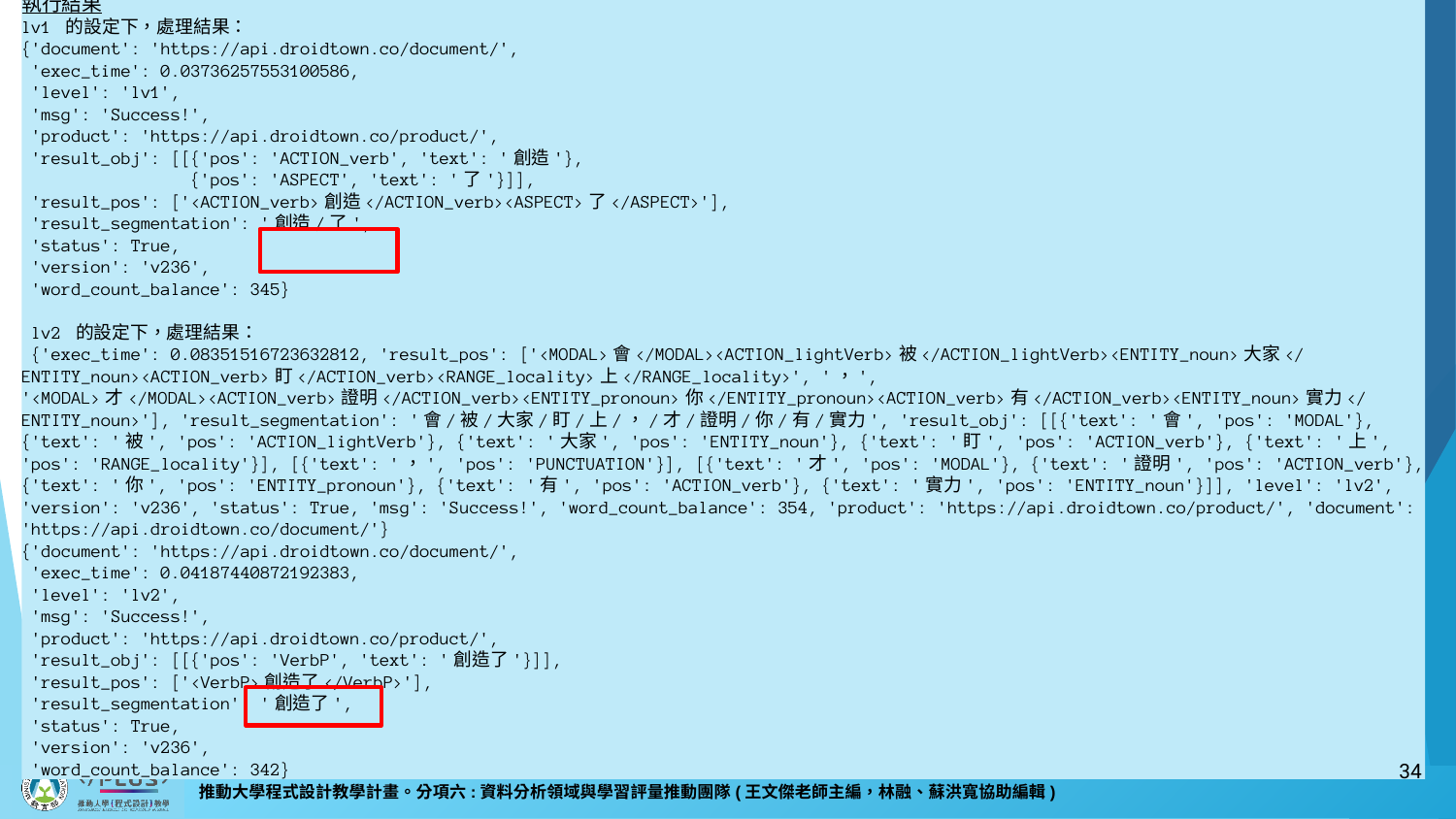

執行結果
lv1 的設定下，處理結果：
{'document': 'https://api.droidtown.co/document/',
 'exec_time': 0.03736257553100586,
 'level': 'lv1',
 'msg': 'Success!',
 'product': 'https://api.droidtown.co/product/',
 'result_obj': [[{'pos': 'ACTION_verb', 'text': '創造'},
                 {'pos': 'ASPECT', 'text': '了'}]],
 'result_pos': ['<ACTION_verb>創造</ACTION_verb><ASPECT>了</ASPECT>'],
 'result_segmentation': '創造/了',
 'status': True,
 'version': 'v236',
 'word_count_balance': 345}

 lv2 的設定下，處理結果：
 {'exec_time': 0.08351516723632812, 'result_pos': ['<MODAL>會</MODAL><ACTION_lightVerb>被</ACTION_lightVerb><ENTITY_noun>大家</ENTITY_noun><ACTION_verb>盯</ACTION_verb><RANGE_locality>上</RANGE_locality>', '，', '<MODAL>才</MODAL><ACTION_verb>證明</ACTION_verb><ENTITY_pronoun>你</ENTITY_pronoun><ACTION_verb>有</ACTION_verb><ENTITY_noun>實力</ENTITY_noun>'], 'result_segmentation': '會/被/大家/盯/上/，/才/證明/你/有/實力', 'result_obj': [[{'text': '會', 'pos': 'MODAL'}, {'text': '被', 'pos': 'ACTION_lightVerb'}, {'text': '大家', 'pos': 'ENTITY_noun'}, {'text': '盯', 'pos': 'ACTION_verb'}, {'text': '上', 'pos': 'RANGE_locality'}], [{'text': '，', 'pos': 'PUNCTUATION'}], [{'text': '才', 'pos': 'MODAL'}, {'text': '證明', 'pos': 'ACTION_verb'}, {'text': '你', 'pos': 'ENTITY_pronoun'}, {'text': '有', 'pos': 'ACTION_verb'}, {'text': '實力', 'pos': 'ENTITY_noun'}]], 'level': 'lv2', 'version': 'v236', 'status': True, 'msg': 'Success!', 'word_count_balance': 354, 'product': 'https://api.droidtown.co/product/', 'document': 'https://api.droidtown.co/document/'}
{'document': 'https://api.droidtown.co/document/',
 'exec_time': 0.04187440872192383,
 'level': 'lv2',
 'msg': 'Success!',
 'product': 'https://api.droidtown.co/product/',
 'result_obj': [[{'pos': 'VerbP', 'text': '創造了'}]],
 'result_pos': ['<VerbP>創造了</VerbP>'],
 'result_segmentation': '創造了',
 'status': True,
 'version': 'v236',
 'word_count_balance': 342}

34